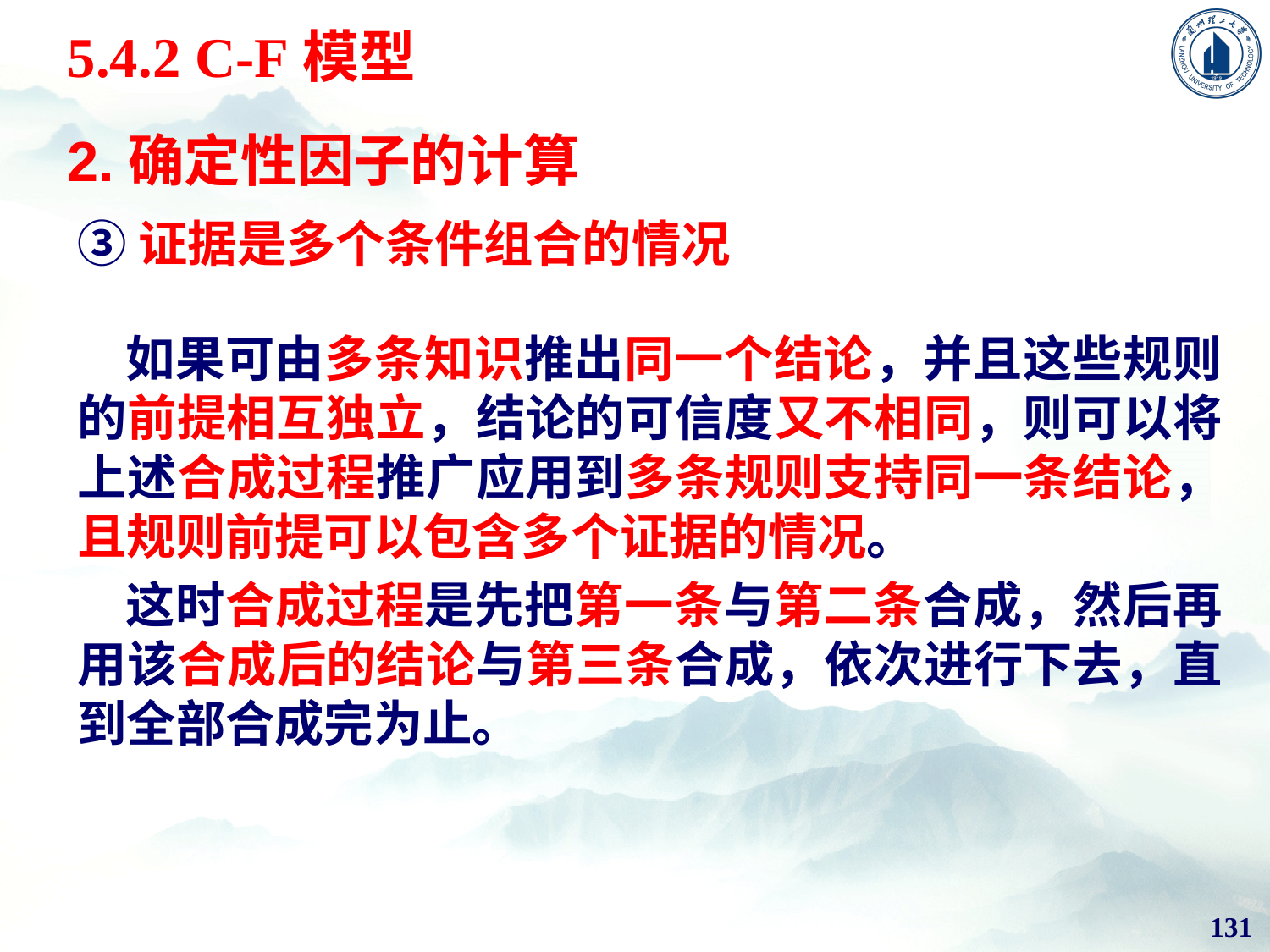

5.4.2 C-F模型
2.确定性因子的计算
③证据是多个条件组合的情况
   如果可由多条知识推出同一个结论，并且这些规则的前提相互独立，结论的可信度又不相同，则可以将上述合成过程推广应用到多条规则支持同一条结论，且规则前提可以包含多个证据的情况。
   这时合成过程是先把第一条与第二条合成，然后再用该合成后的结论与第三条合成，依次进行下去，直到全部合成完为止。

131